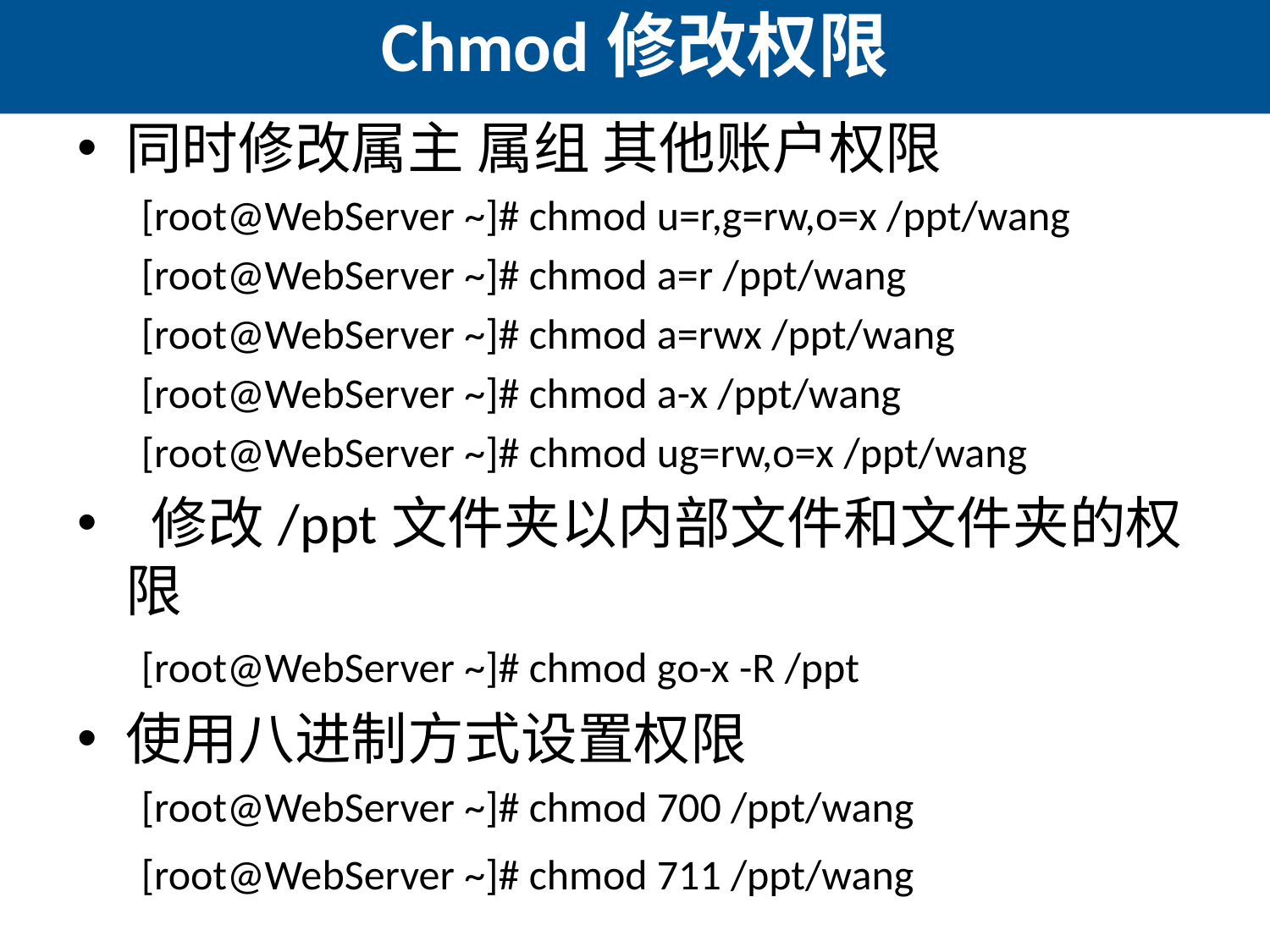

# Chmod修改权限
同时修改属主 属组 其他账户权限
[root@WebServer ~]# chmod u=r,g=rw,o=x /ppt/wang
[root@WebServer ~]# chmod a=r /ppt/wang
[root@WebServer ~]# chmod a=rwx /ppt/wang
[root@WebServer ~]# chmod a-x /ppt/wang
[root@WebServer ~]# chmod ug=rw,o=x /ppt/wang
 修改/ppt文件夹以内部文件和文件夹的权限
[root@WebServer ~]# chmod go-x -R /ppt
使用八进制方式设置权限
[root@WebServer ~]# chmod 700 /ppt/wang
[root@WebServer ~]# chmod 711 /ppt/wang